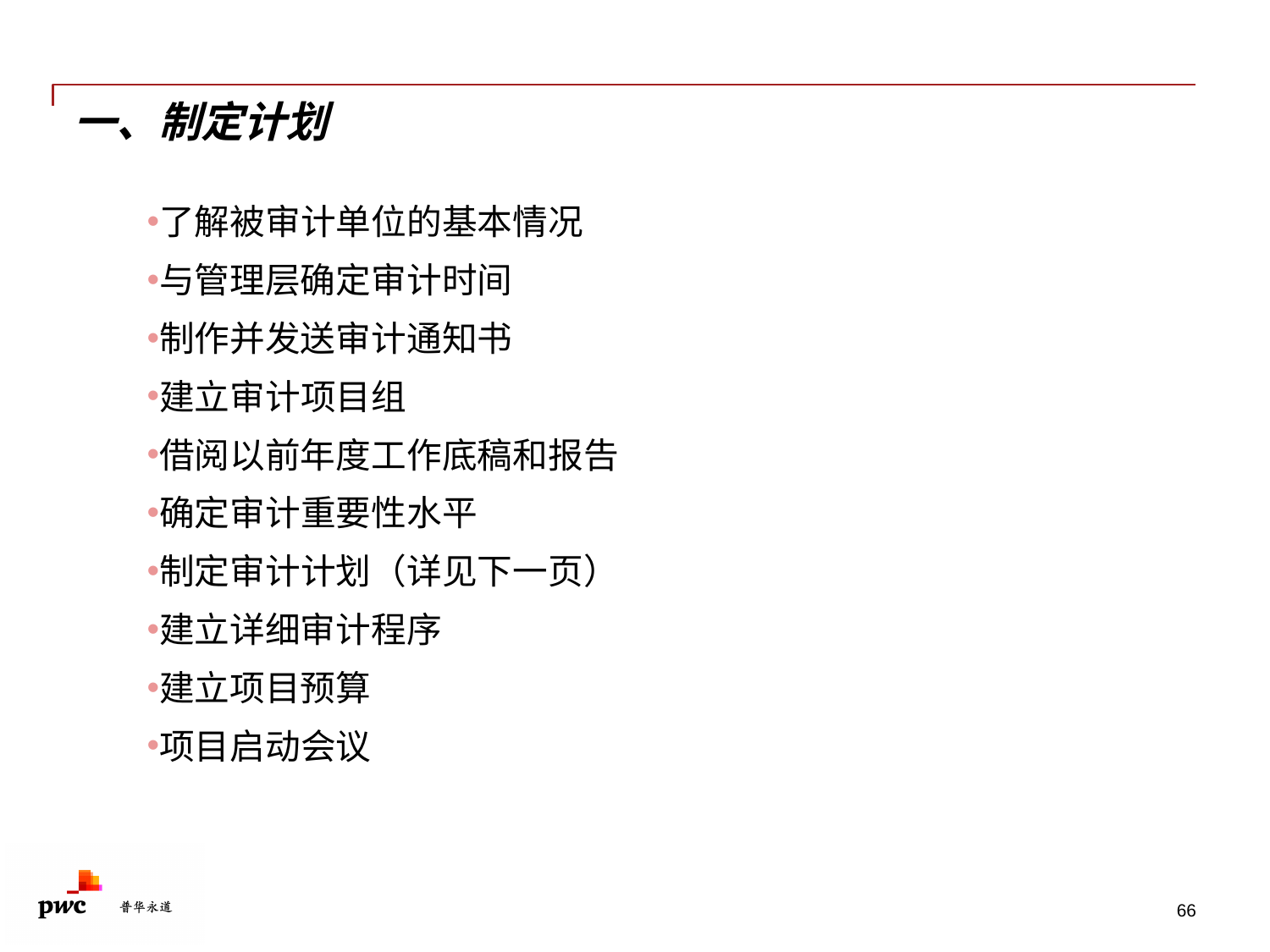

# 一、制定计划
了解被审计单位的基本情况
与管理层确定审计时间
制作并发送审计通知书
建立审计项目组
借阅以前年度工作底稿和报告
确定审计重要性水平
制定审计计划（详见下一页）
建立详细审计程序
建立项目预算
项目启动会议

66